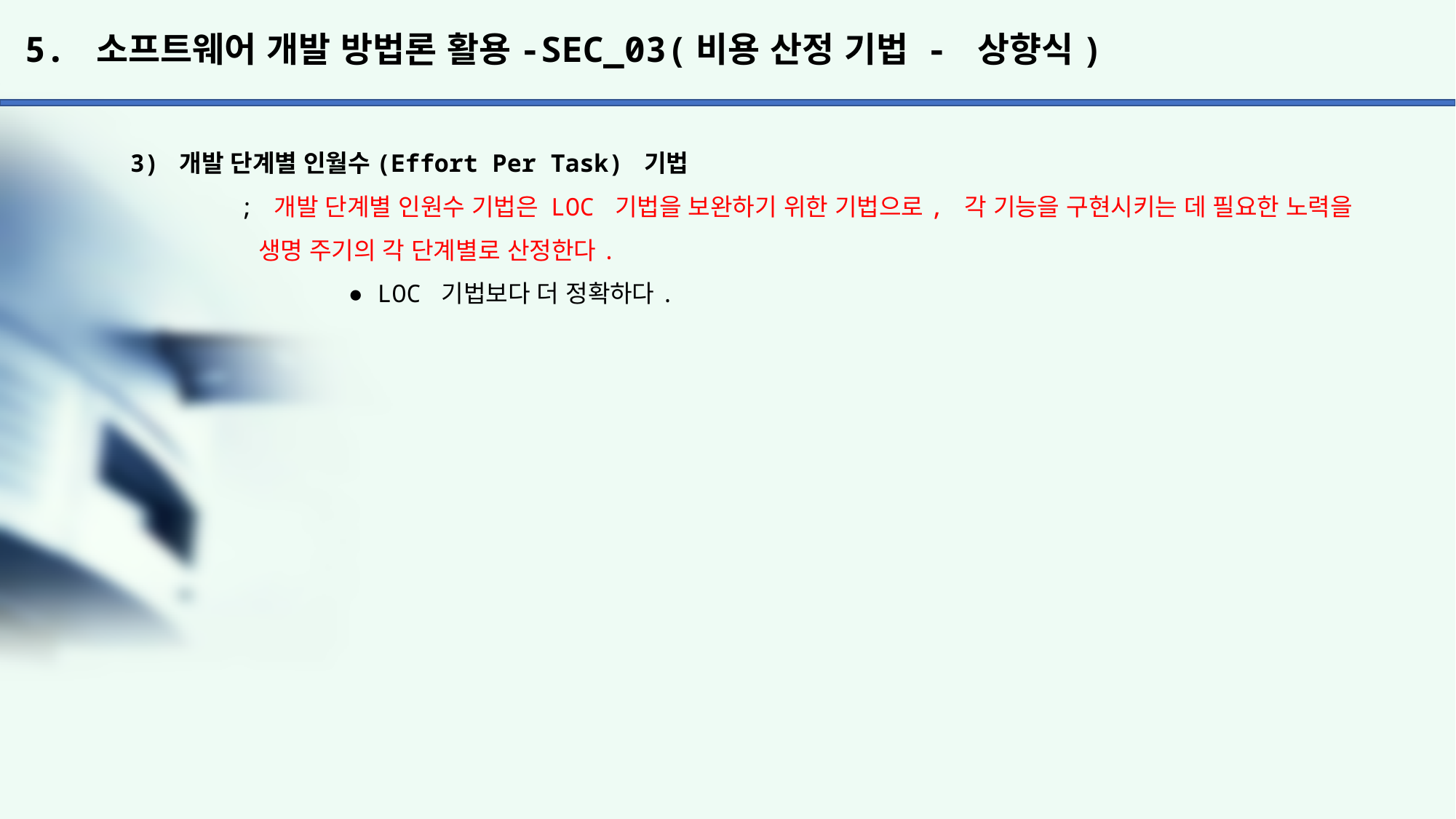

# 5. 소프트웨어 개발 방법론 활용-SEC_03(비용 산정 기법 - 상향식)
3) 개발 단계별 인월수(Effort Per Task) 기법
	; 개발 단계별 인원수 기법은 LOC 기법을 보완하기 위한 기법으로, 각 기능을 구현시키는 데 필요한 노력을
	  생명 주기의 각 단계별로 산정한다.
		● LOC 기법보다 더 정확하다.